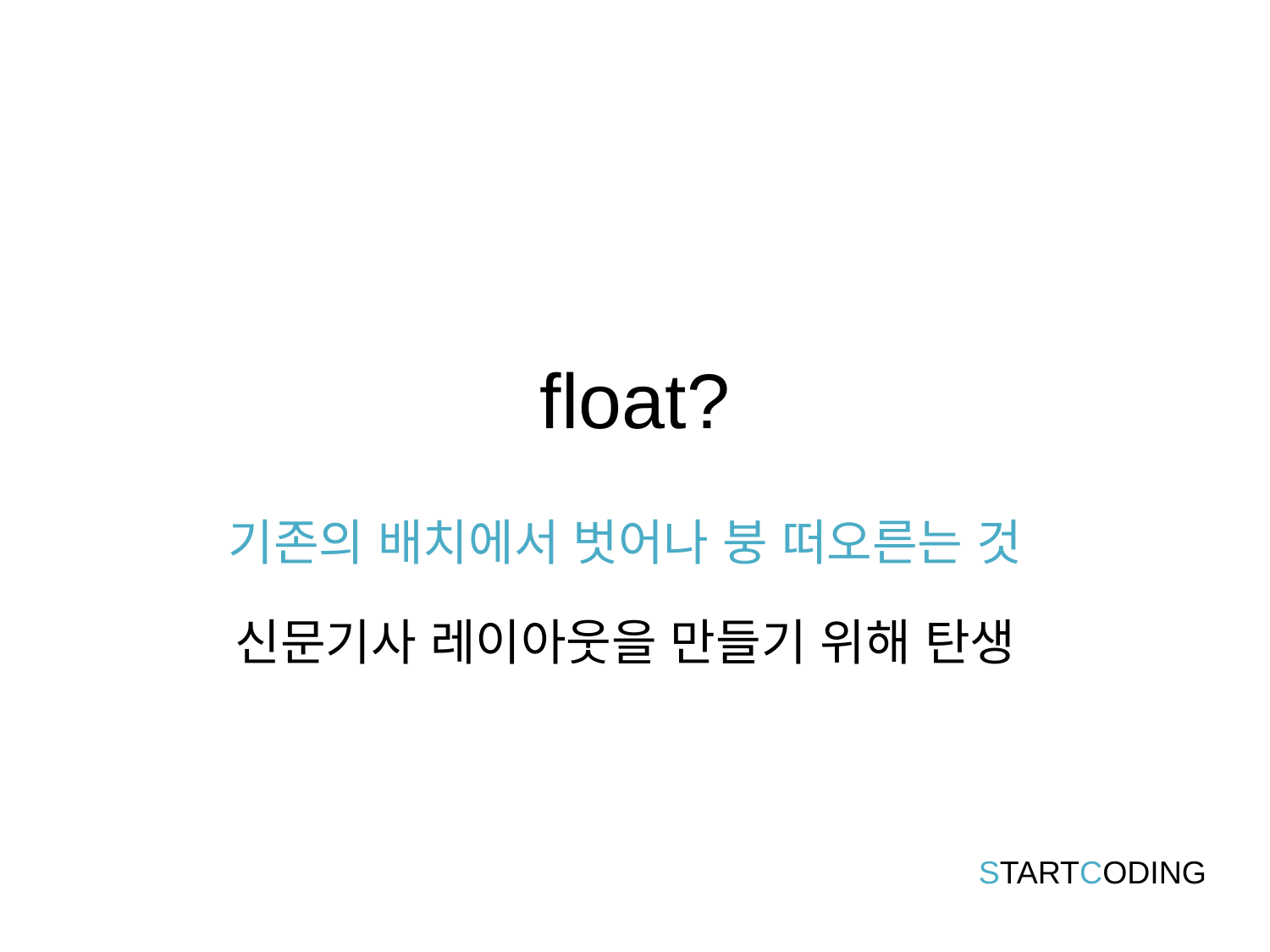

# float?
기존의 배치에서 벗어나 붕 떠오른는 것
신문기사 레이아웃을 만들기 위해 탄생
STARTCODING